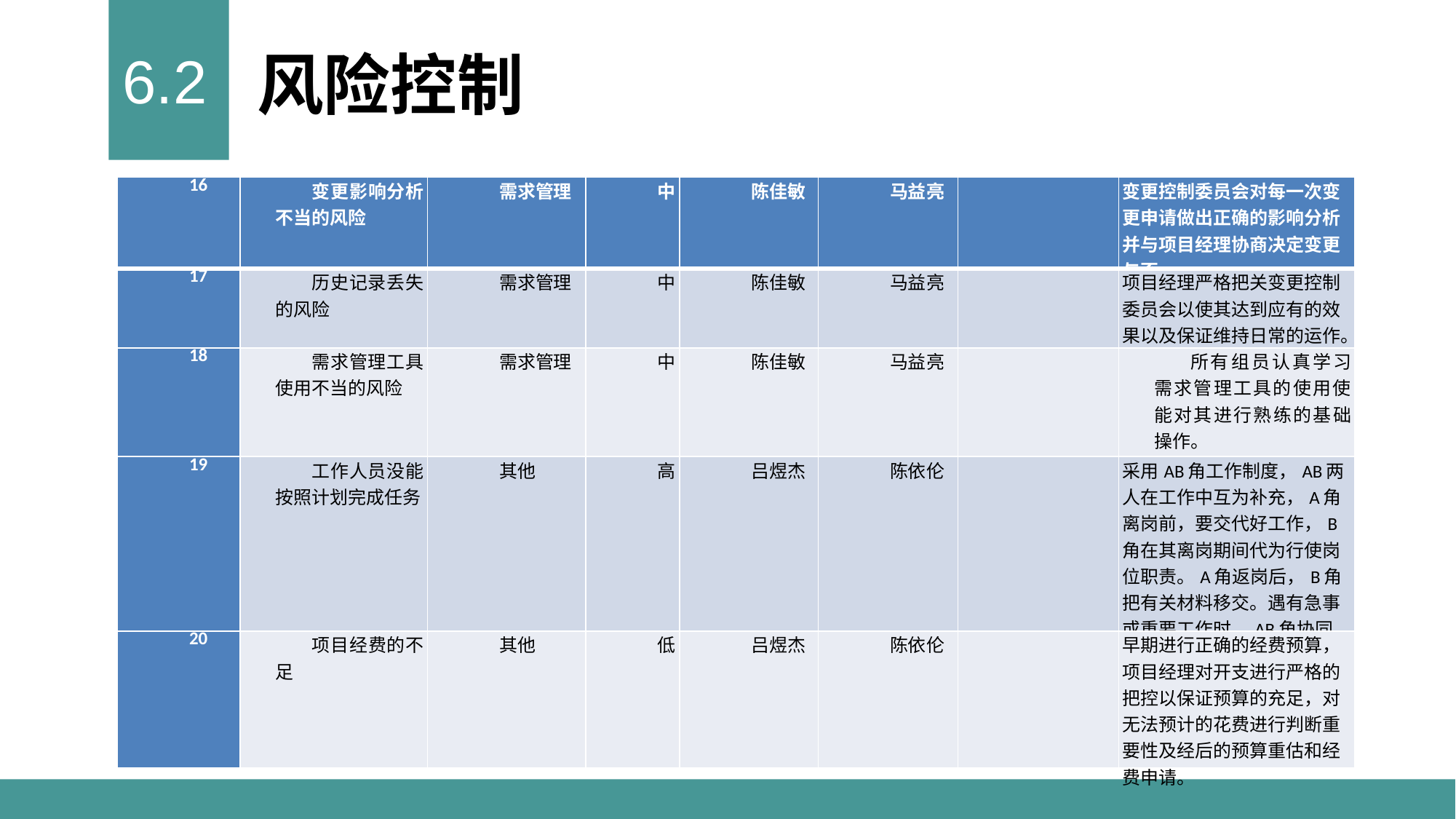

6.2
风险控制
| 16 | 变更影响分析不当的风险 | 需求管理 | 中 | 陈佳敏 | 马益亮 |  | 变更控制委员会对每一次变更申请做出正确的影响分析并与项目经理协商决定变更与否。 |
| --- | --- | --- | --- | --- | --- | --- | --- |
| 17 | 历史记录丢失的风险 | 需求管理 | 中 | 陈佳敏 | 马益亮 |  | 项目经理严格把关变更控制委员会以使其达到应有的效果以及保证维持日常的运作。 |
| 18 | 需求管理工具使用不当的风险 | 需求管理 | 中 | 陈佳敏 | 马益亮 |  | 所有组员认真学习需求管理工具的使用使能对其进行熟练的基础操作。 |
| 19 | 工作人员没能按照计划完成任务 | 其他 | 高 | 吕煜杰 | 陈依伦 |  | 采用AB角工作制度，AB两人在工作中互为补充，A角离岗前，要交代好工作，B角在其离岗期间代为行使岗位职责。A角返岗后，B角把有关材料移交。遇有急事或重要工作时，AB角协同处理。 |
| 20 | 项目经费的不足 | 其他 | 低 | 吕煜杰 | 陈依伦 |  | 早期进行正确的经费预算，项目经理对开支进行严格的把控以保证预算的充足，对无法预计的花费进行判断重要性及经后的预算重估和经费申请。 |